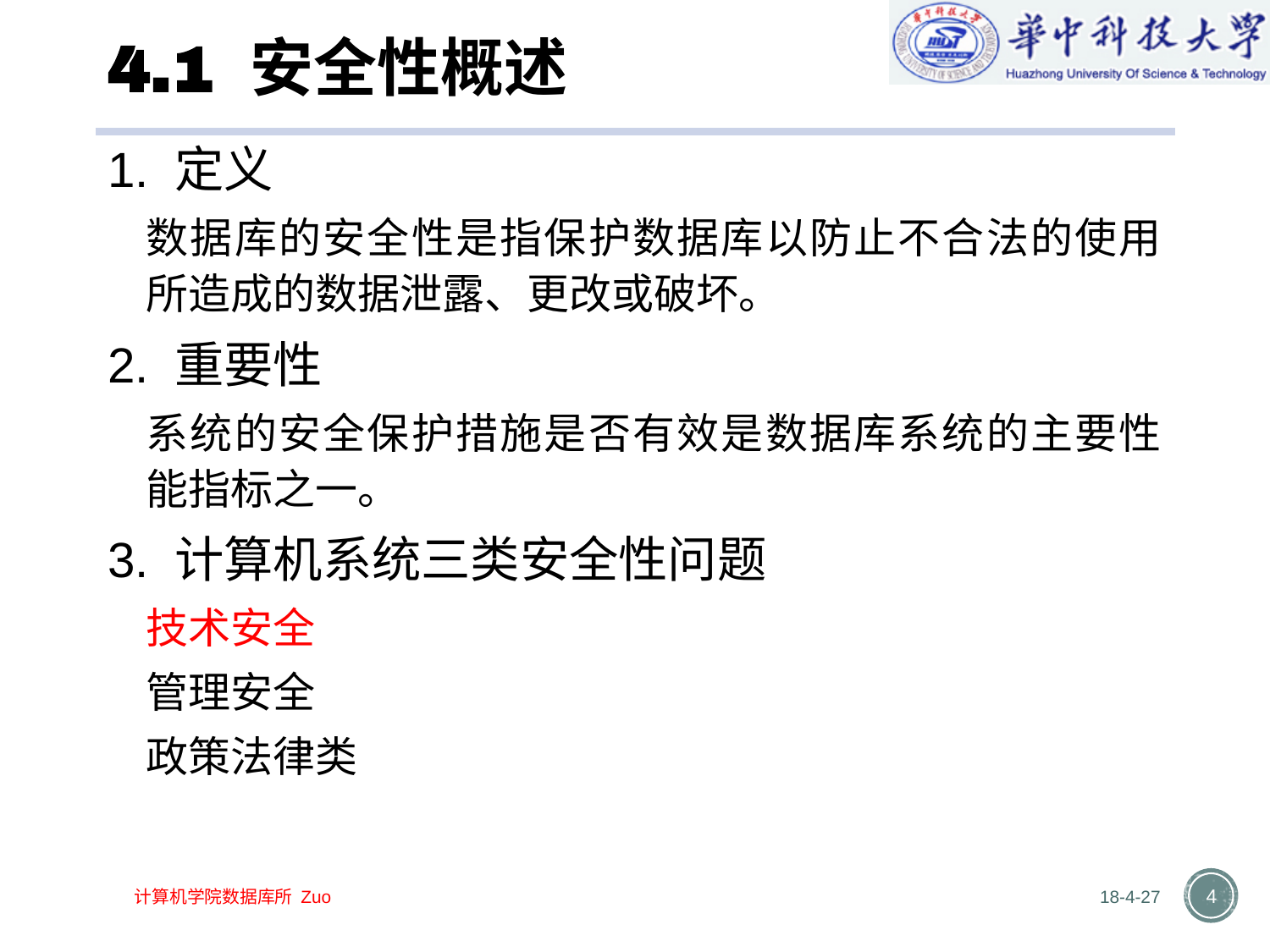

# 4.1 安全性概述
1. 定义
数据库的安全性是指保护数据库以防止不合法的使用所造成的数据泄露、更改或破坏。
2. 重要性
系统的安全保护措施是否有效是数据库系统的主要性能指标之一。
3. 计算机系统三类安全性问题
技术安全
管理安全
政策法律类

18-4-27
4